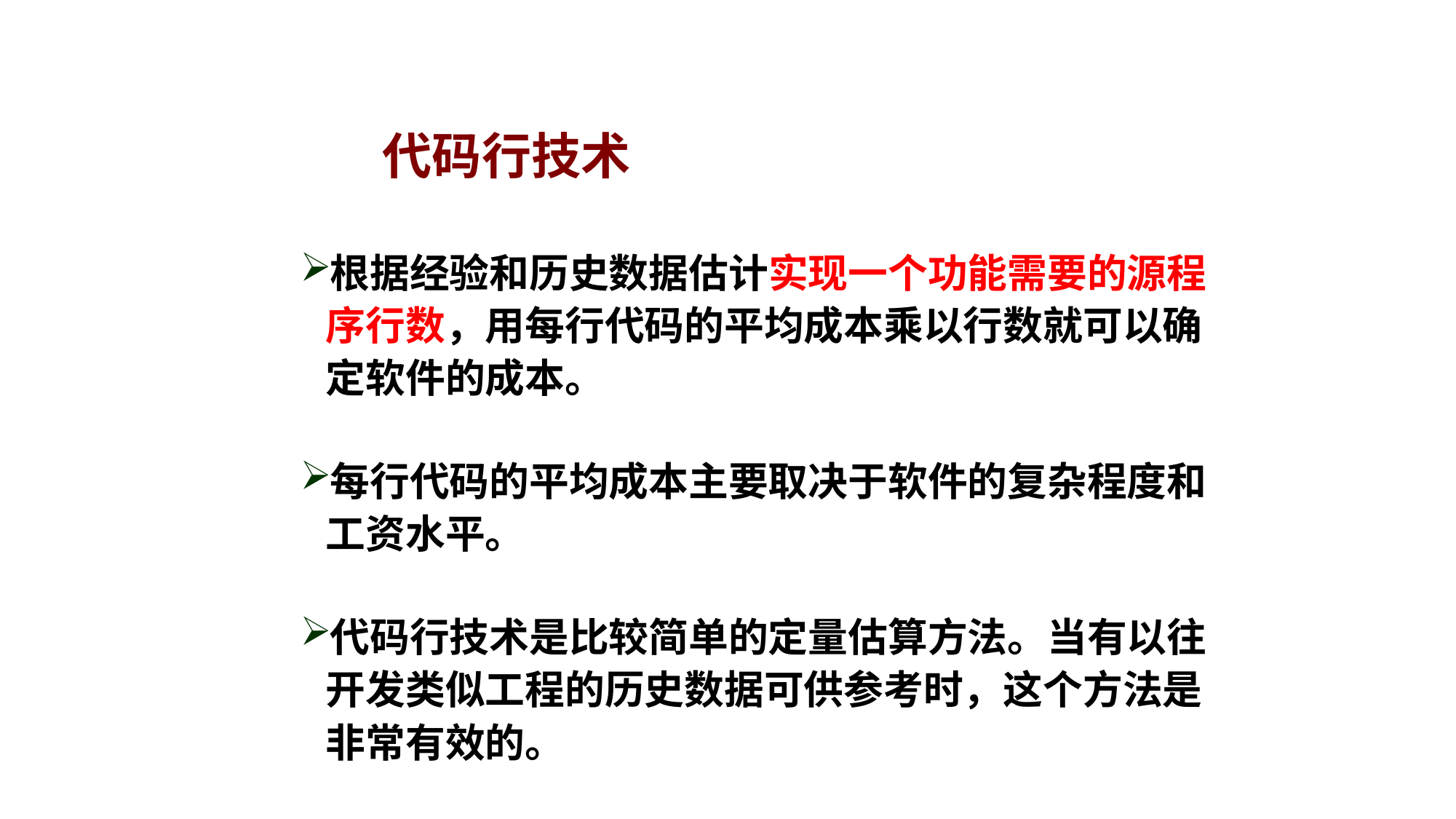

# 代码行技术
根据经验和历史数据估计实现一个功能需要的源程序行数，用每行代码的平均成本乘以行数就可以确定软件的成本。

每行代码的平均成本主要取决于软件的复杂程度和工资水平。

代码行技术是比较简单的定量估算方法。当有以往开发类似工程的历史数据可供参考时，这个方法是非常有效的。